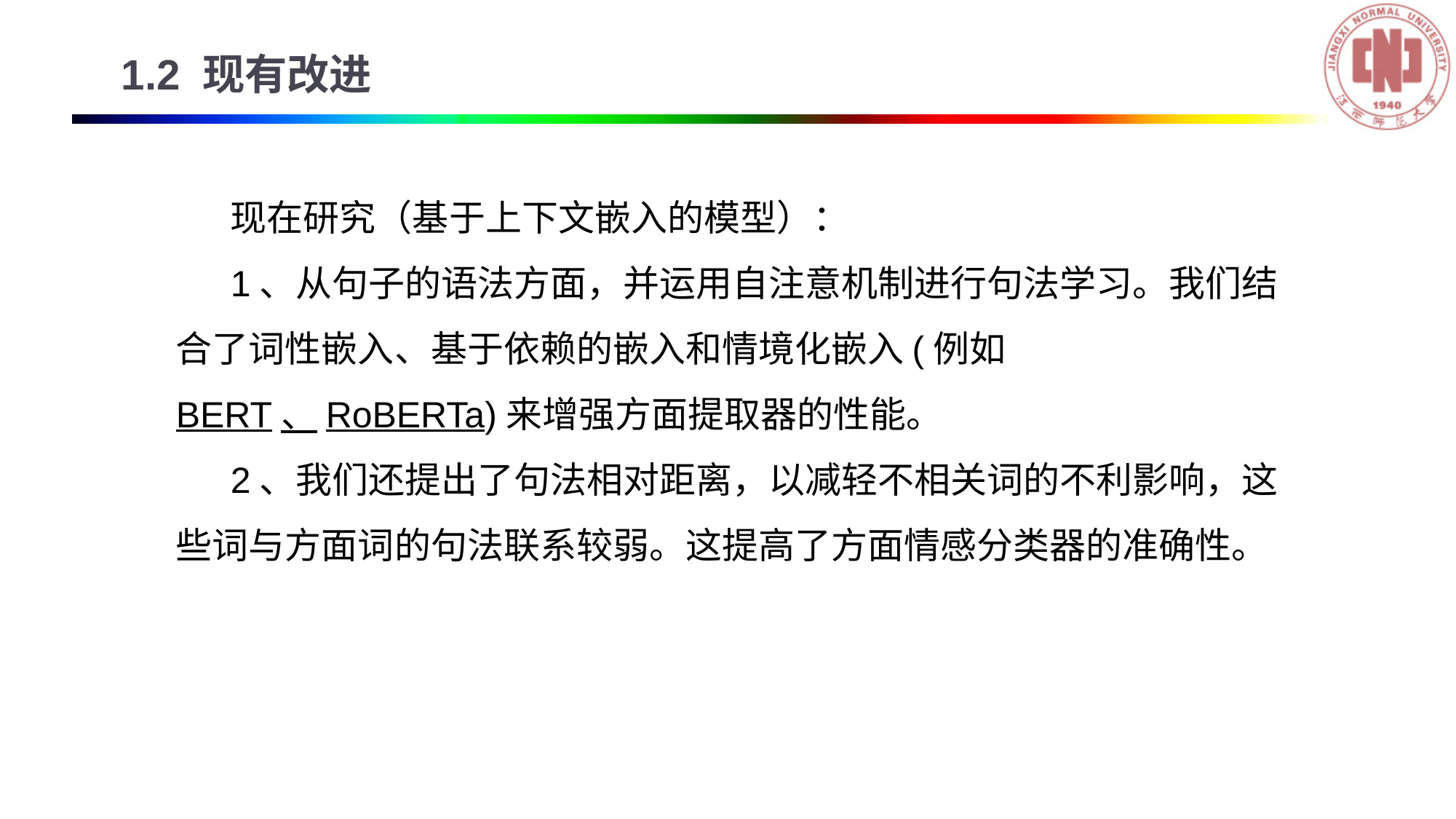

1.2 现有改进
现在研究（基于上下文嵌入的模型）：
1、从句子的语法方面，并运用自注意机制进行句法学习。我们结合了词性嵌入、基于依赖的嵌入和情境化嵌入(例如BERT、RoBERTa)来增强方面提取器的性能。
2、我们还提出了句法相对距离，以减轻不相关词的不利影响，这些词与方面词的句法联系较弱。这提高了方面情感分类器的准确性。
6